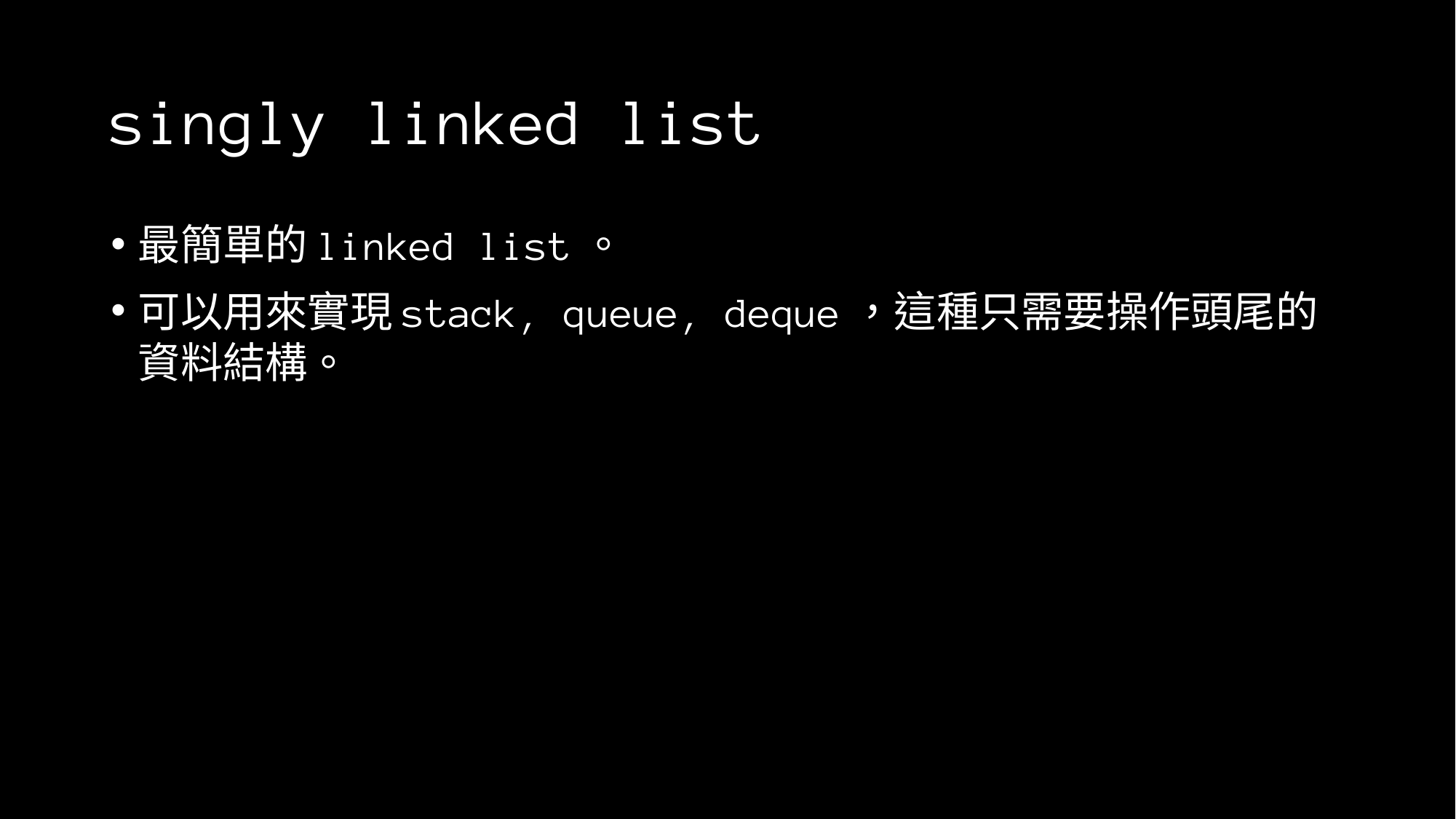

# singly linked list
最簡單的linked list。
可以用來實現stack, queue, deque，這種只需要操作頭尾的資料結構。